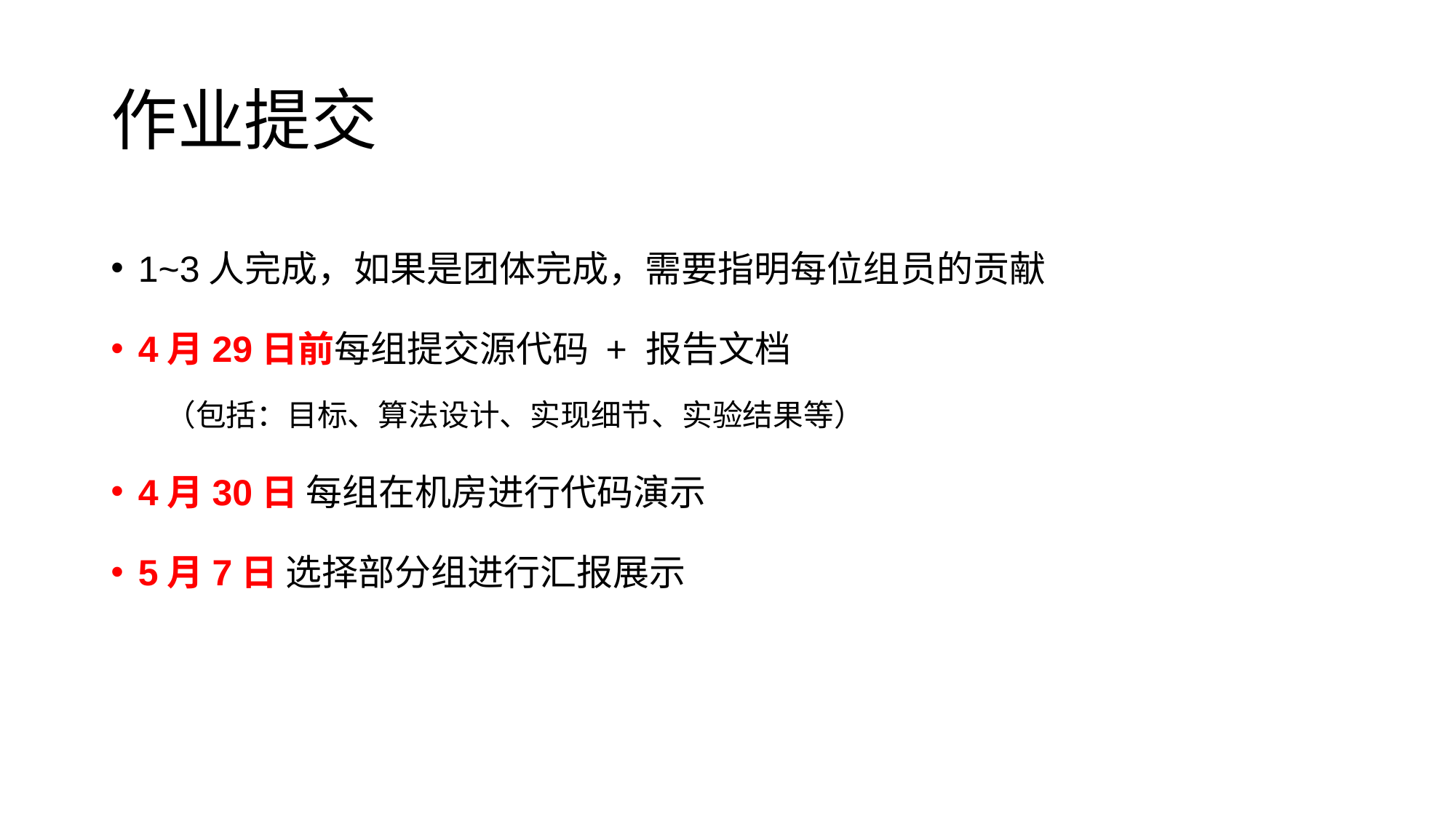

# 作业提交
1~3人完成，如果是团体完成，需要指明每位组员的贡献
4月29日前每组提交源代码 + 报告文档
（包括：目标、算法设计、实现细节、实验结果等）
4月30日 每组在机房进行代码演示
5月7日 选择部分组进行汇报展示